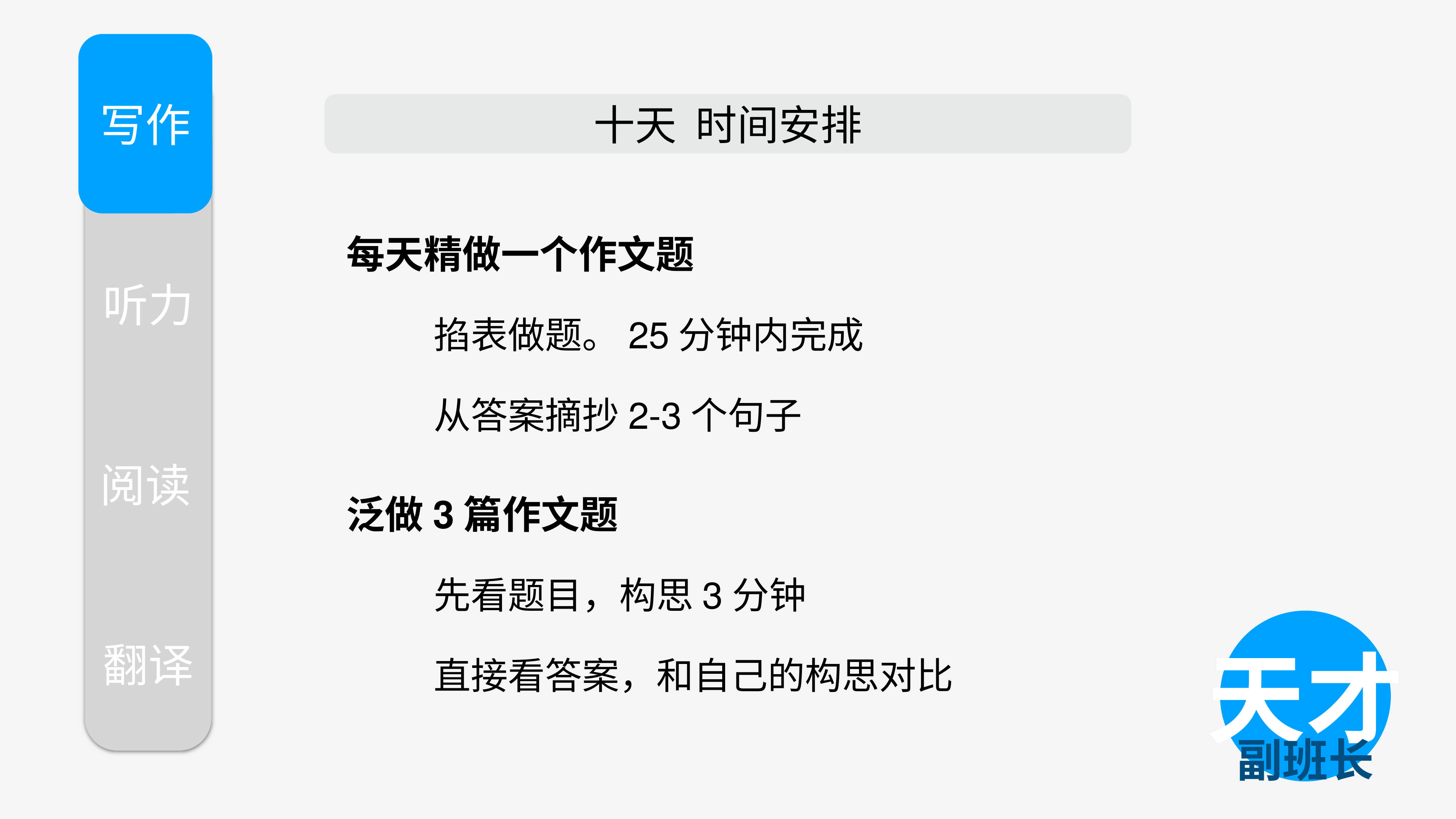

写作
十天  时间安排
分值

15%
每天精做一个作文题
听力
掐表做题。25分钟内完成
从答案摘抄2-3个句子
阅读
泛做3篇作文题
先看题目，构思3分钟
翻译
直接看答案，和自己的构思对比